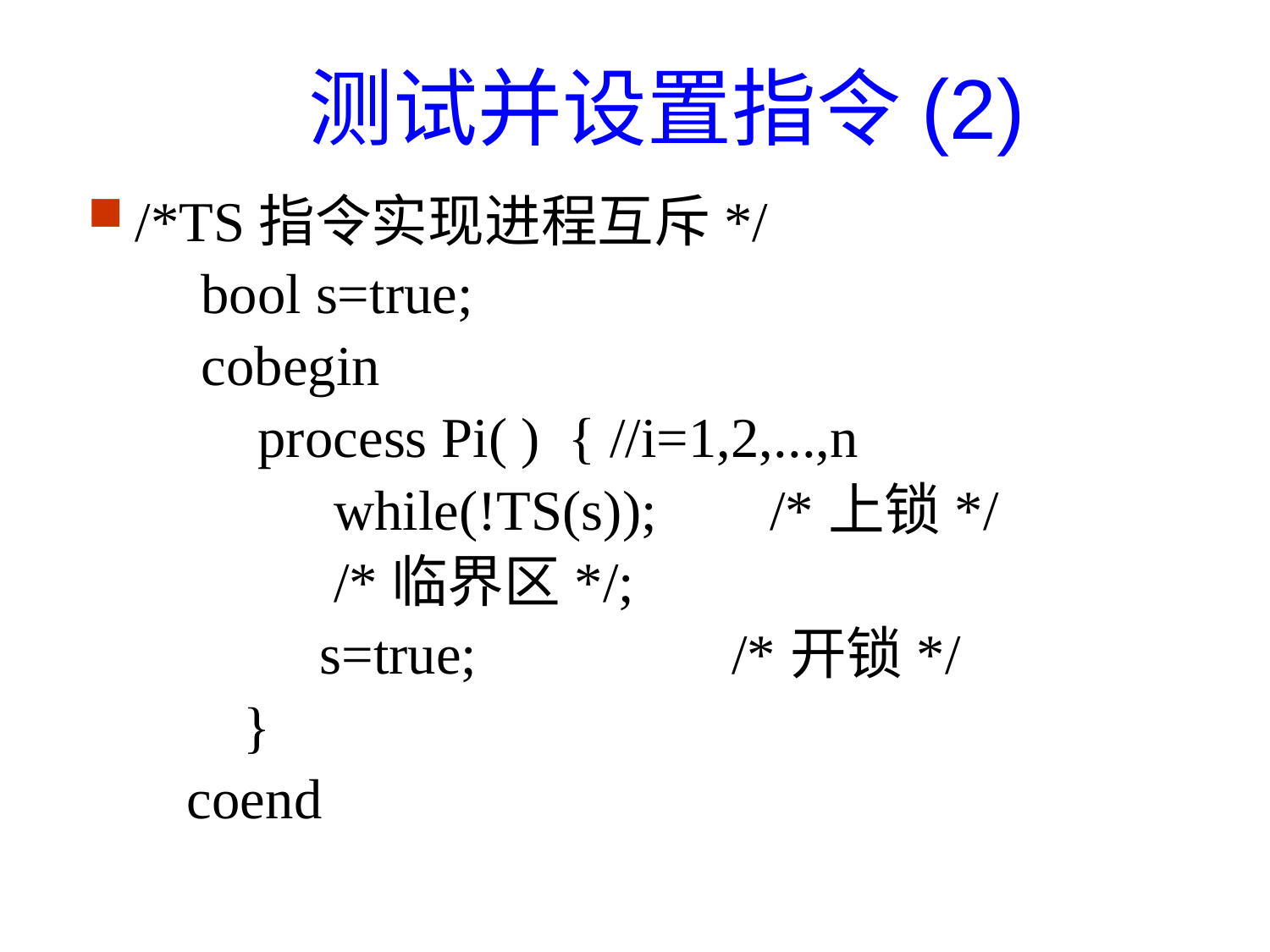

测试并设置指令(2)
/*TS指令实现进程互斥*/
        bool s=true;
        cobegin
            process Pi( )  { //i=1,2,...,n
	              while(!TS(s));        /*上锁*/
	              /*临界区*/;
	             s=true;                  /*开锁*/
           }
       coend